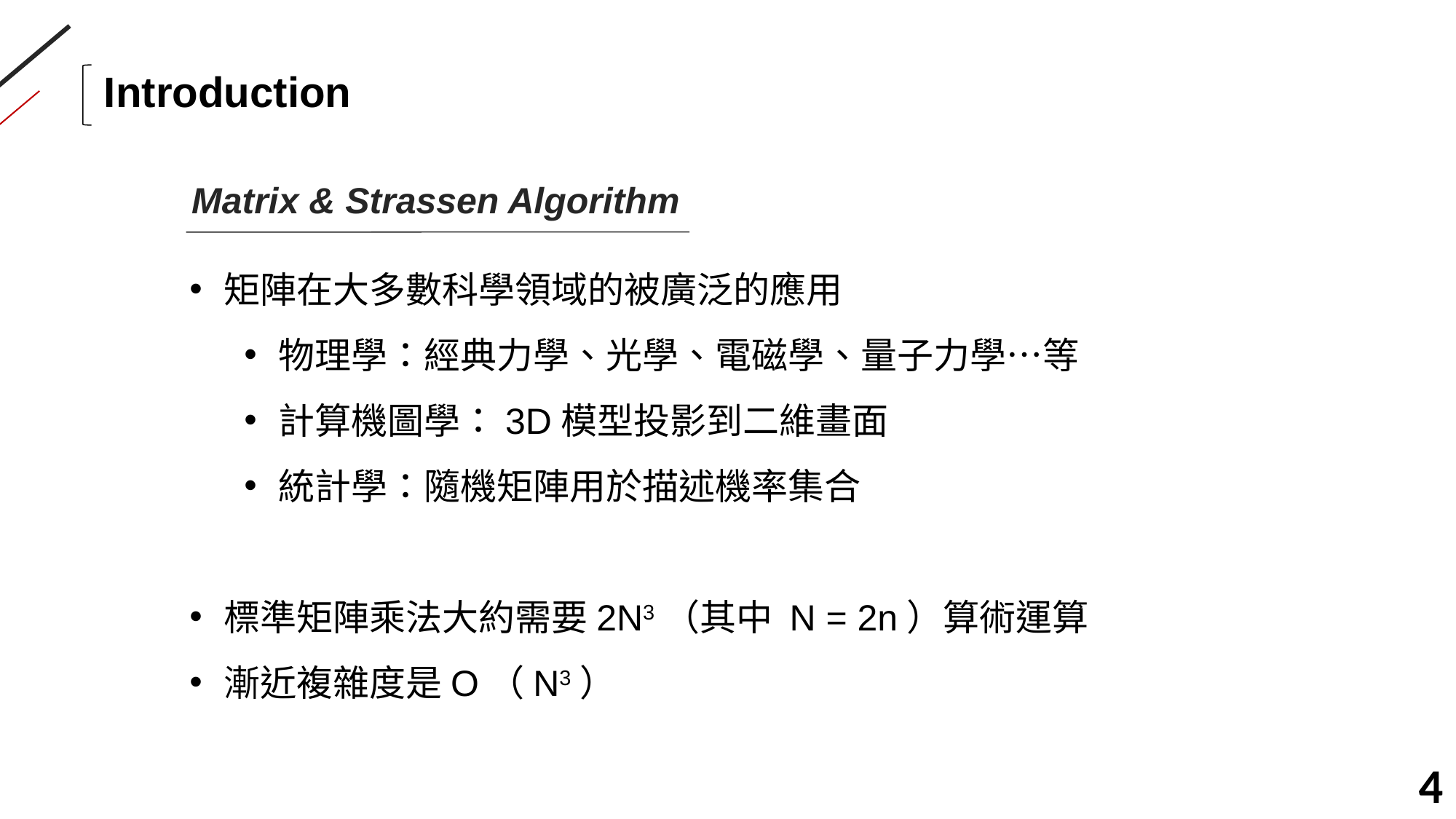

Introduction

Matrix & Strassen Algorithm
矩陣在大多數科學領域的被廣泛的應用
物理學：經典力學、光學、電磁學、量子力學…等
計算機圖學：3D模型投影到二維畫面
統計學：隨機矩陣用於描述機率集合

標準矩陣乘法大約需要2N3（其中 N = 2n）算術運算
漸近複雜度是O（N3）
4